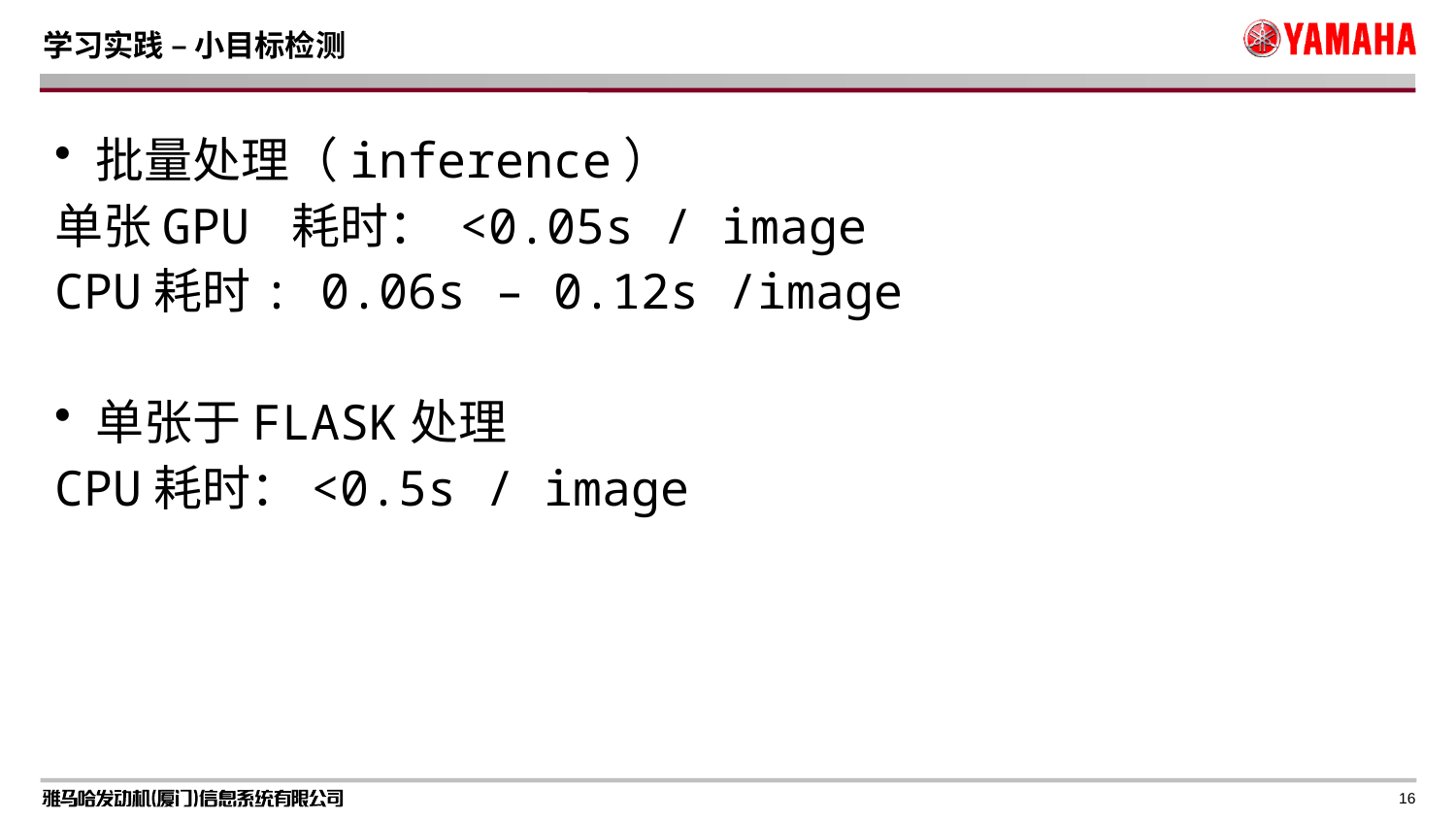

# 学习实践 – 小目标检测
批量处理（inference）
单张GPU 耗时： <0.05s / image
CPU耗时: 0.06s – 0.12s /image

单张于FLASK处理
CPU耗时：<0.5s / image
16